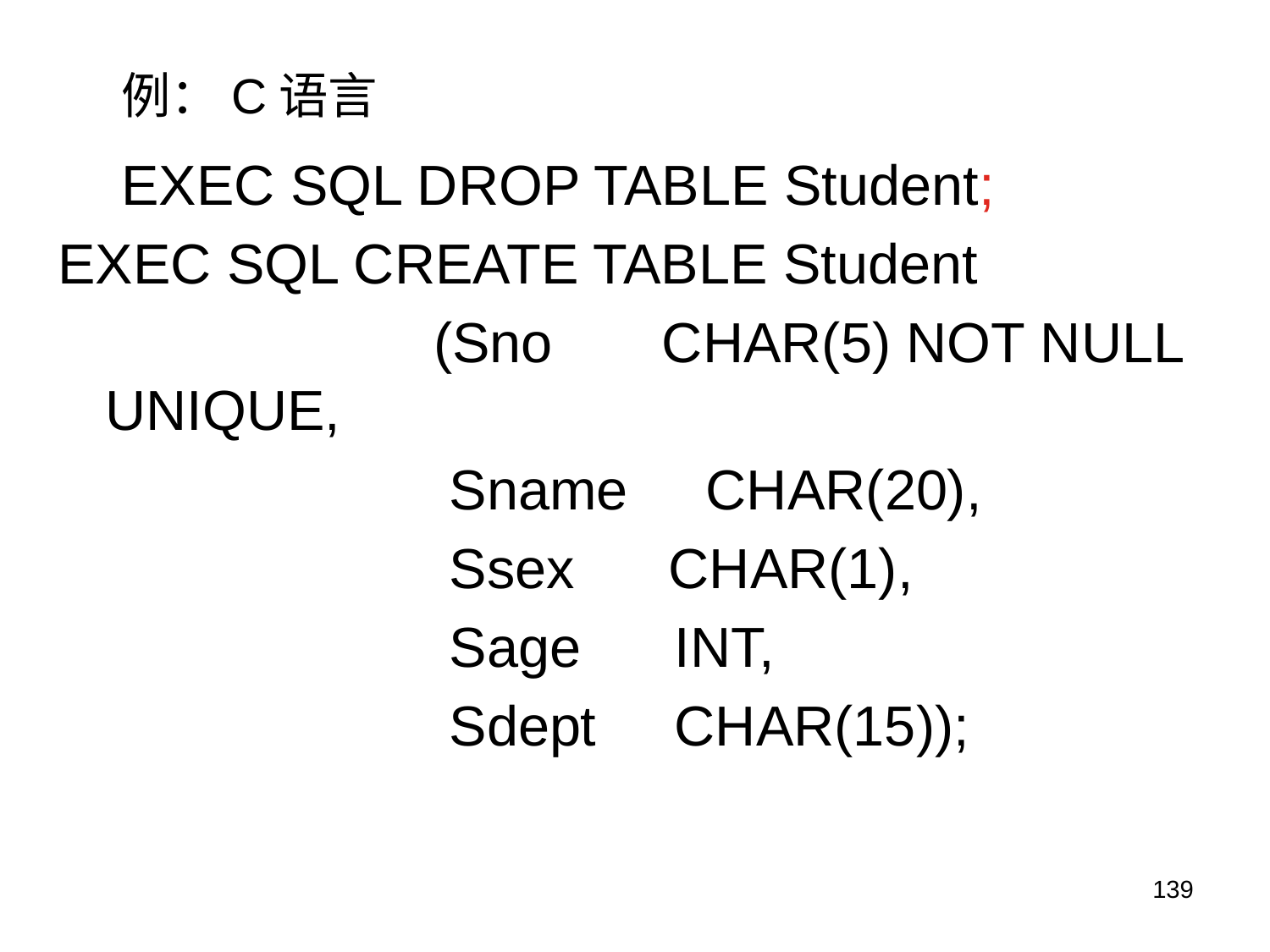

例：C语言
EXEC SQL DROP TABLE Student;
EXEC SQL CREATE TABLE Student
                        (Sno       CHAR(5) NOT NULL UNIQUE,
                         Sname     CHAR(20),
                         Ssex      CHAR(1),
                         Sage      INT,
                         Sdept     CHAR(15));
139